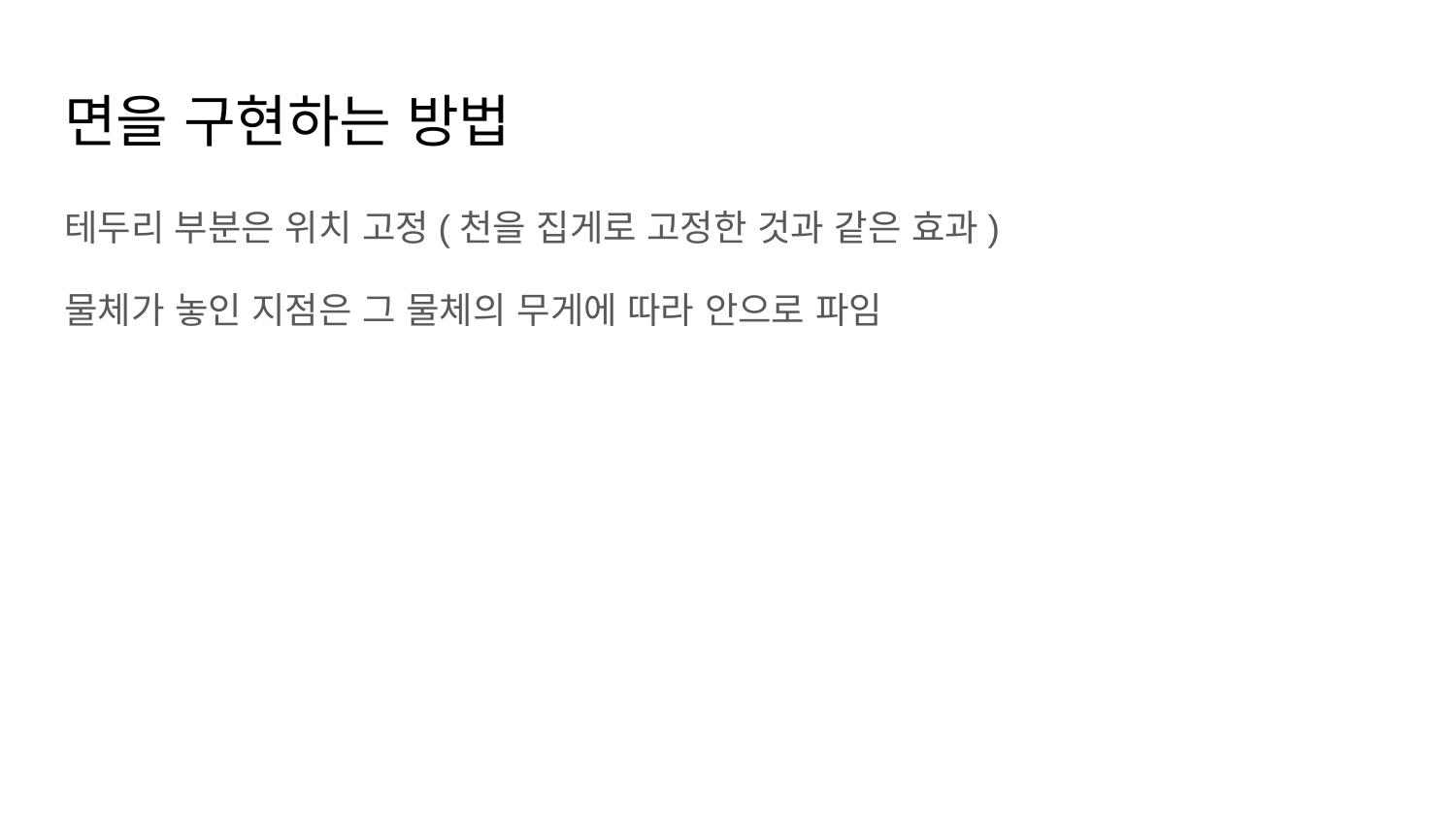

# 면을 구현하는 방법
테두리 부분은 위치 고정(천을 집게로 고정한 것과 같은 효과)
물체가 놓인 지점은 그 물체의 무게에 따라 안으로 파임